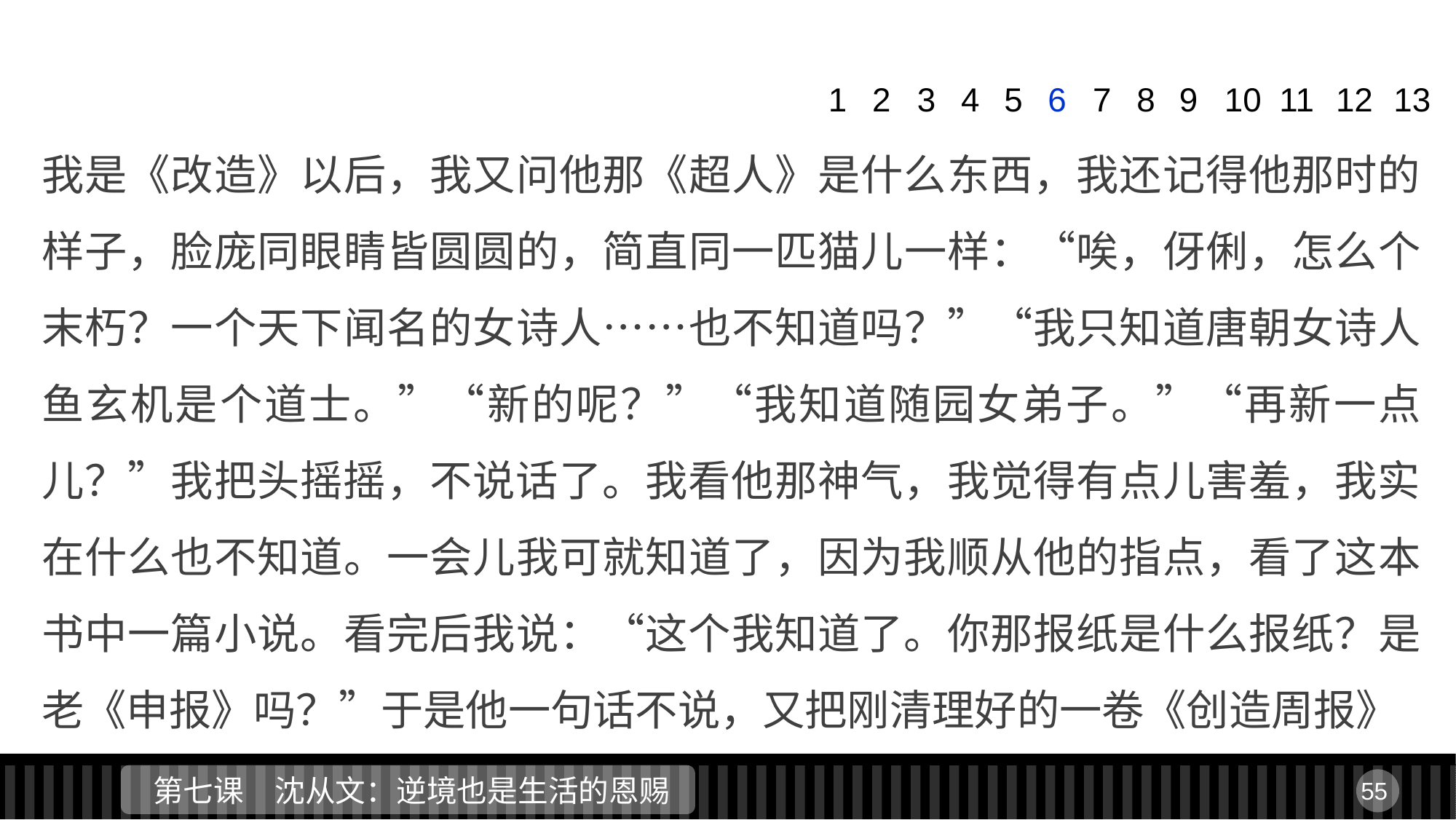

1
2
3
4
5
6
7
8
9
11
12
13
10
我是《改造》以后，我又问他那《超人》是什么东西，我还记得他那时的样子，脸庞同眼睛皆圆圆的，简直同一匹猫儿一样：“唉，伢俐，怎么个末朽？一个天下闻名的女诗人……也不知道吗？”“我只知道唐朝女诗人鱼玄机是个道士。”“新的呢？”“我知道随园女弟子。”“再新一点儿？”我把头摇摇，不说话了。我看他那神气，我觉得有点儿害羞，我实在什么也不知道。一会儿我可就知道了，因为我顺从他的指点，看了这本书中一篇小说。看完后我说：“这个我知道了。你那报纸是什么报纸？是老《申报》吗？”于是他一句话不说，又把刚清理好的一卷《创造周报》